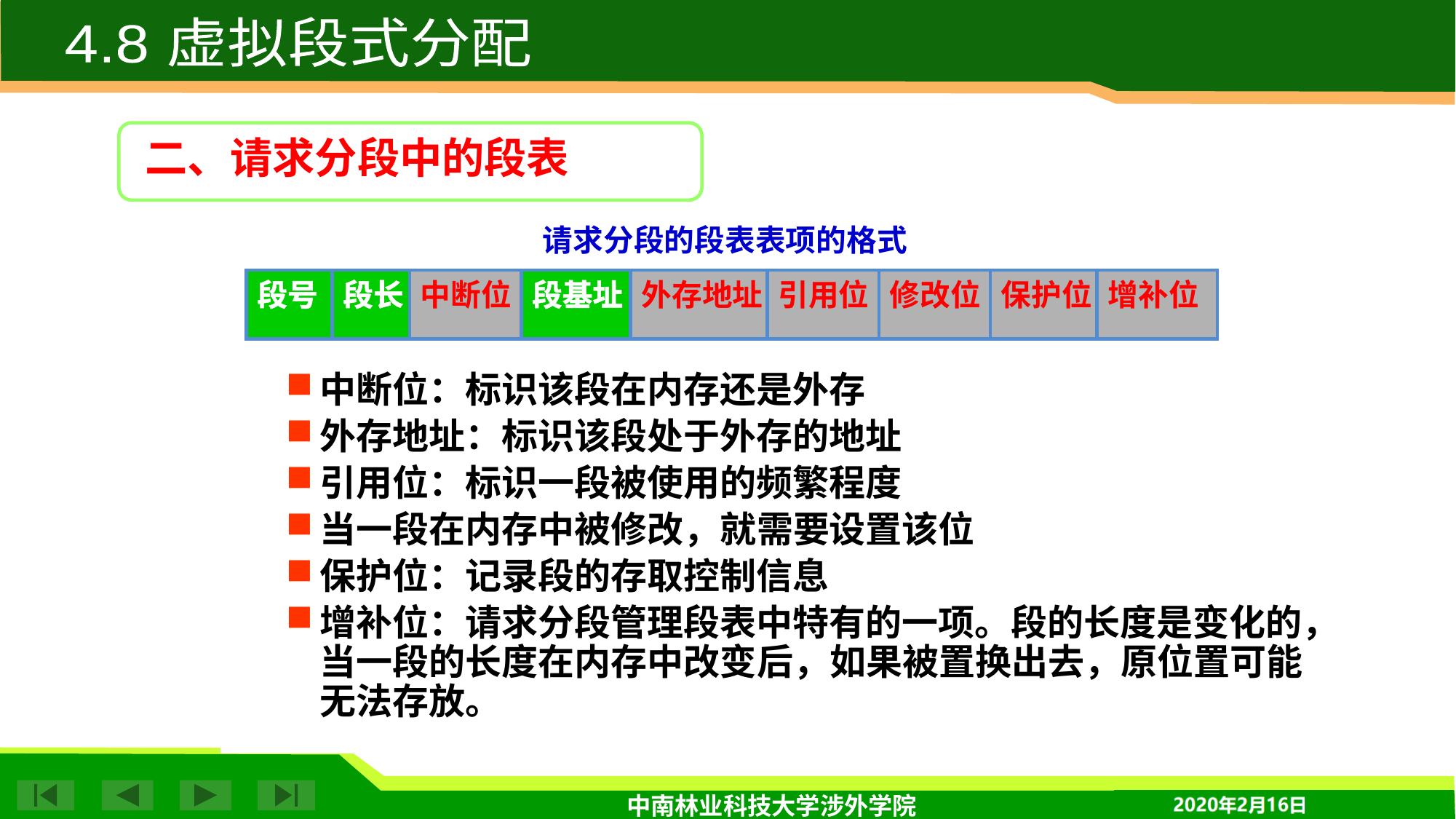

4.8 虚拟段式分配

二、请求分段中的段表
请求分段的段表表项的格式
段号
段长
中断位
段基址
外存地址
引用位
修改位
保护位
增补位
中断位：标识该段在内存还是外存
外存地址：标识该段处于外存的地址
引用位：标识一段被使用的频繁程度
当一段在内存中被修改，就需要设置该位
保护位：记录段的存取控制信息
增补位：请求分段管理段表中特有的一项。段的长度是变化的，当一段的长度在内存中改变后，如果被置换出去，原位置可能无法存放。